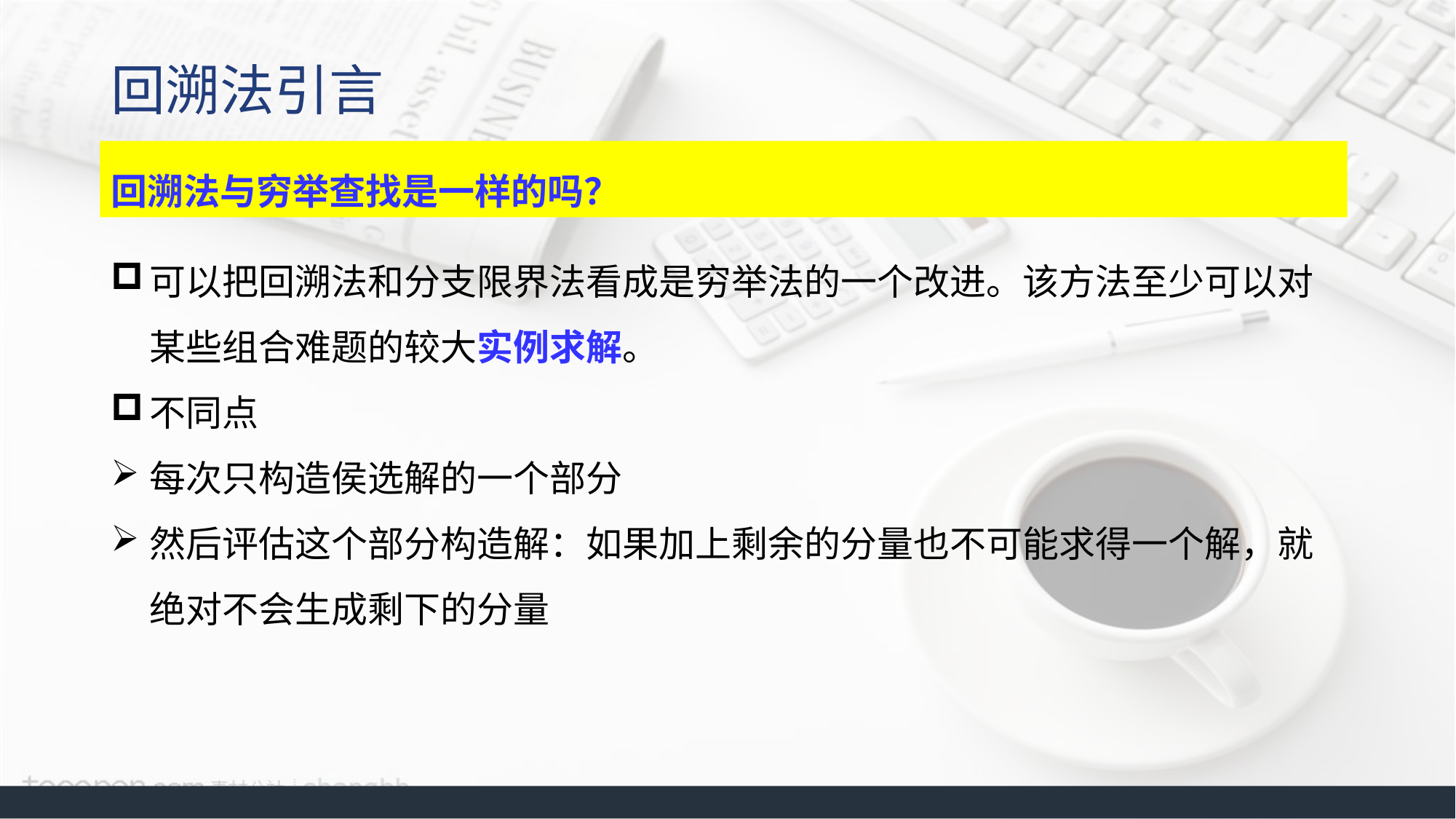

# 回溯法引言
回溯法与穷举查找是一样的吗？
可以把回溯法和分支限界法看成是穷举法的一个改进。该方法至少可以对某些组合难题的较大实例求解。
不同点
每次只构造侯选解的一个部分
然后评估这个部分构造解：如果加上剩余的分量也不可能求得一个解，就绝对不会生成剩下的分量